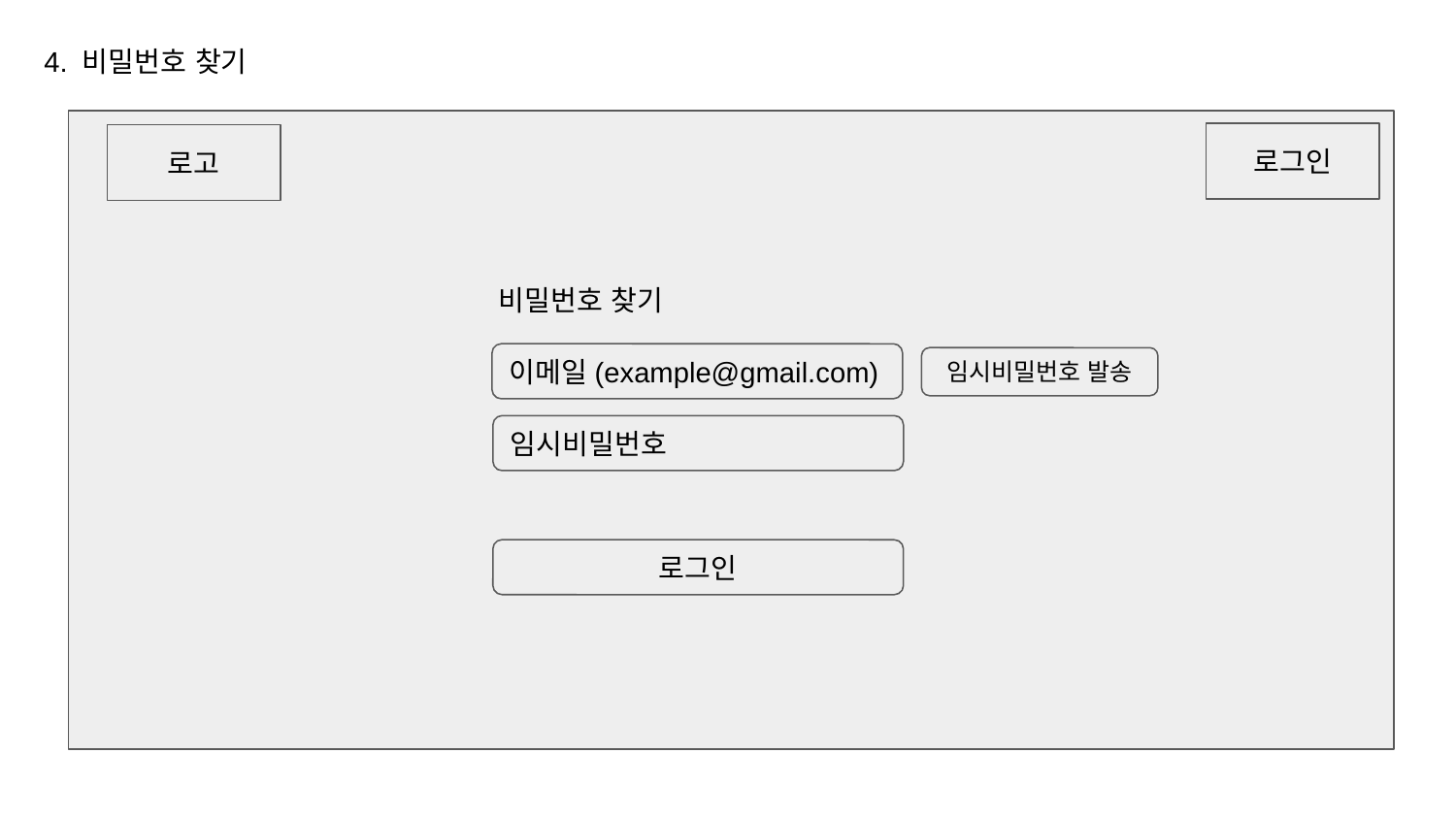

4. 비밀번호 찾기

로그인
로고
비밀번호 찾기
이메일(example@gmail.com)
임시비밀번호 발송
임시비밀번호
로그인